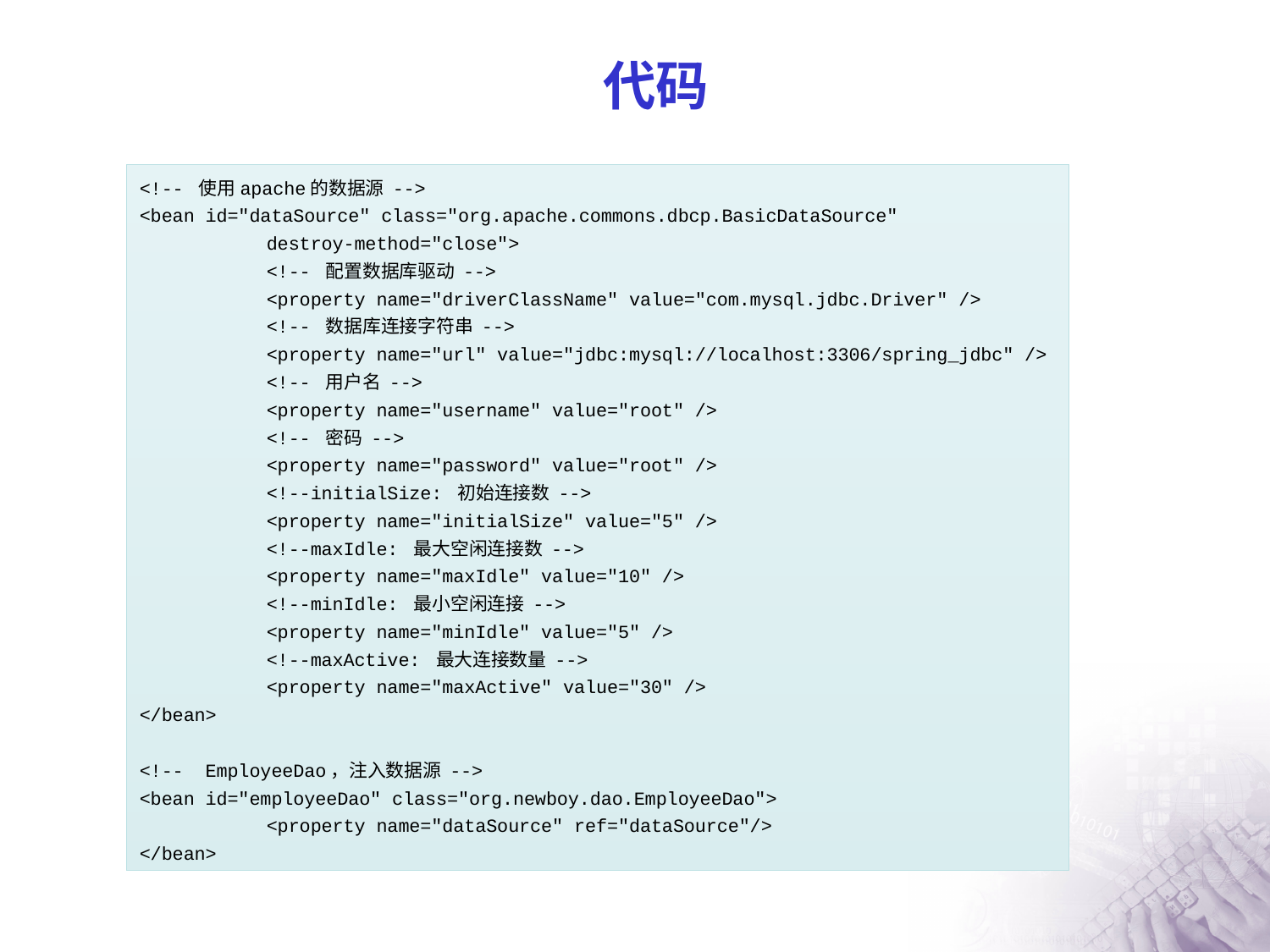

# 代码
<!-- 使用apache的数据源 -->
<bean id="dataSource" class="org.apache.commons.dbcp.BasicDataSource"
	destroy-method="close">
	<!-- 配置数据库驱动 -->
	<property name="driverClassName" value="com.mysql.jdbc.Driver" />
	<!-- 数据库连接字符串 -->
	<property name="url" value="jdbc:mysql://localhost:3306/spring_jdbc" />
	<!-- 用户名 -->
	<property name="username" value="root" />
	<!-- 密码 -->
	<property name="password" value="root" />
	<!--initialSize: 初始连接数 -->
	<property name="initialSize" value="5" />
	<!--maxIdle: 最大空闲连接数 -->
	<property name="maxIdle" value="10" />
	<!--minIdle: 最小空闲连接 -->
	<property name="minIdle" value="5" />
	<!--maxActive: 最大连接数量 -->
	<property name="maxActive" value="30" />
</bean>

<!--  EmployeeDao，注入数据源 -->
<bean id="employeeDao" class="org.newboy.dao.EmployeeDao">
	<property name="dataSource" ref="dataSource"/>
</bean>